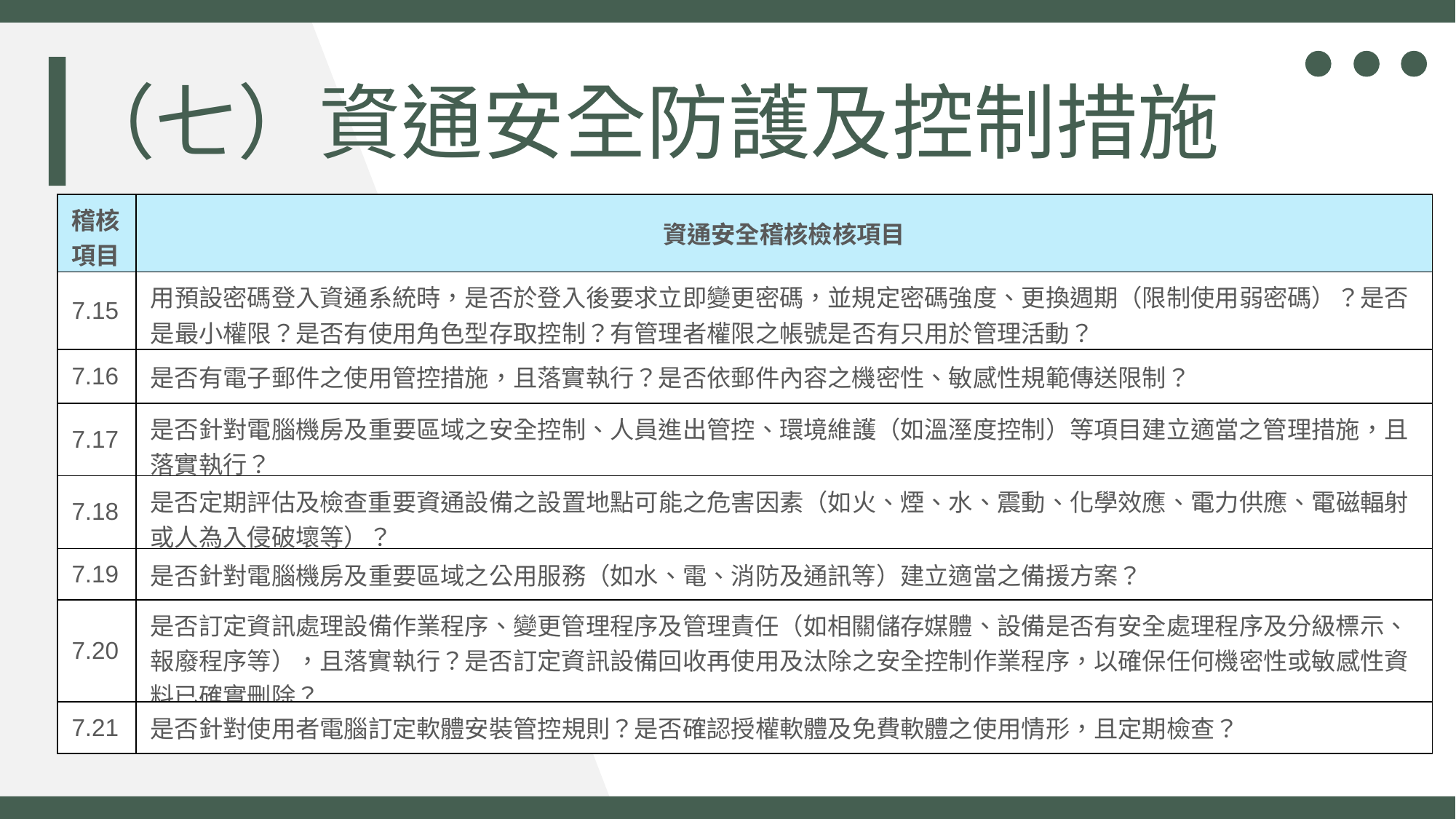

（七）資通安全防護及控制措施
| 稽核項目 | 資通安全稽核檢核項目 |
| --- | --- |
| 7.15 | 用預設密碼登入資通系統時，是否於登入後要求立即變更密碼，並規定密碼強度、更換週期（限制使用弱密碼）？是否是最小權限？是否有使用角色型存取控制？有管理者權限之帳號是否有只用於管理活動？ |
| 7.16 | 是否有電子郵件之使用管控措施，且落實執行？是否依郵件內容之機密性、敏感性規範傳送限制？ |
| 7.17 | 是否針對電腦機房及重要區域之安全控制、人員進出管控、環境維護（如溫溼度控制）等項目建立適當之管理措施，且落實執行？ |
| 7.18 | 是否定期評估及檢查重要資通設備之設置地點可能之危害因素（如火、煙、水、震動、化學效應、電力供應、電磁輻射或人為入侵破壞等）？ |
| 7.19 | 是否針對電腦機房及重要區域之公用服務（如水、電、消防及通訊等）建立適當之備援方案？ |
| 7.20 | 是否訂定資訊處理設備作業程序、變更管理程序及管理責任（如相關儲存媒體、設備是否有安全處理程序及分級標示、報廢程序等），且落實執行？是否訂定資訊設備回收再使用及汰除之安全控制作業程序，以確保任何機密性或敏感性資料已確實刪除？ |
| 7.21 | 是否針對使用者電腦訂定軟體安裝管控規則？是否確認授權軟體及免費軟體之使用情形，且定期檢查？ |